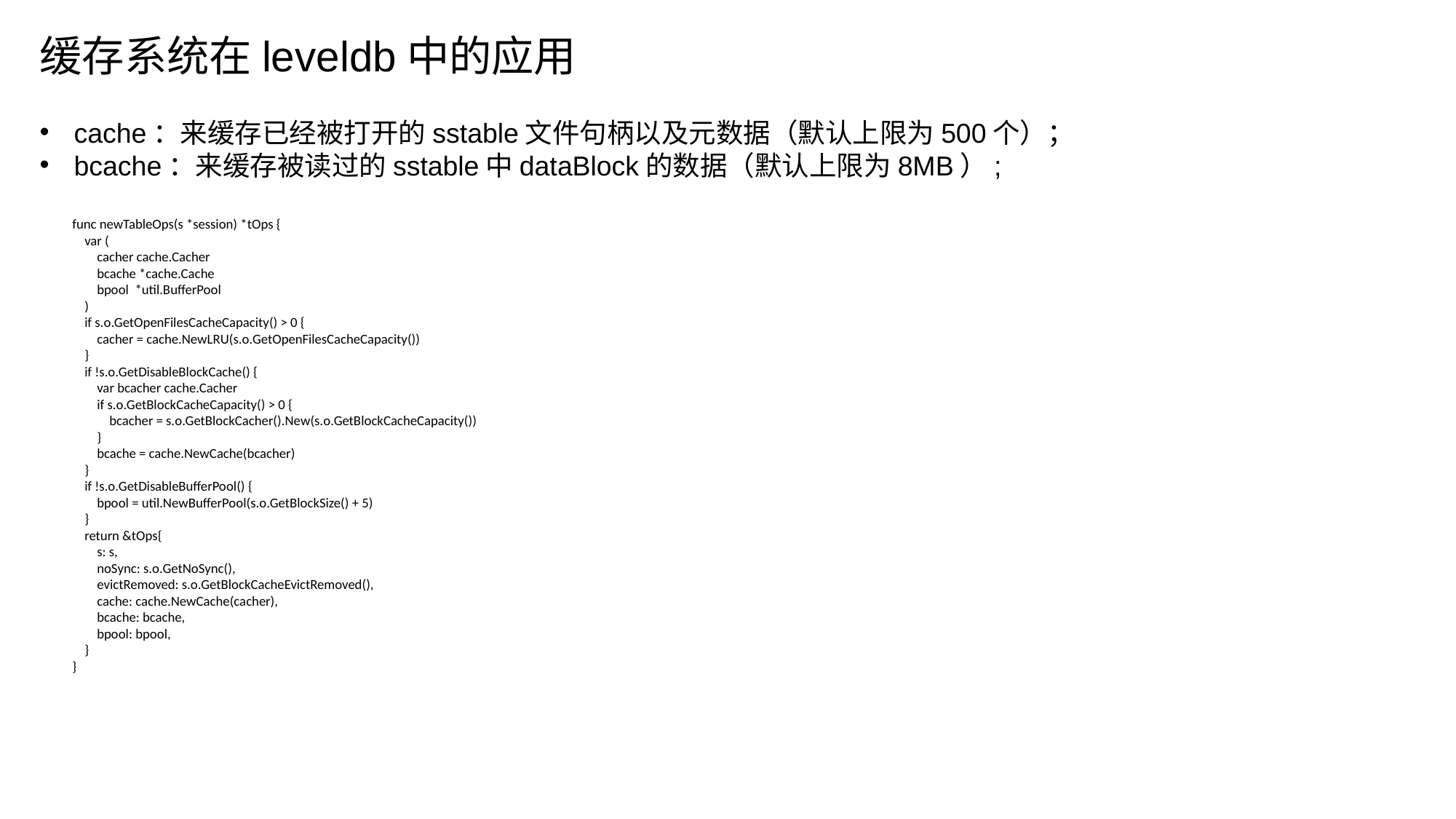

缓存系统在leveldb中的应用
cache：来缓存已经被打开的sstable文件句柄以及元数据（默认上限为500个）；
bcache：来缓存被读过的sstable中dataBlock的数据（默认上限为8MB）;
func newTableOps(s *session) *tOps {
    var (
        cacher cache.Cacher
        bcache *cache.Cache
        bpool  *util.BufferPool
    )
    if s.o.GetOpenFilesCacheCapacity() > 0 {
        cacher = cache.NewLRU(s.o.GetOpenFilesCacheCapacity())
    }
    if !s.o.GetDisableBlockCache() {
        var bcacher cache.Cacher
        if s.o.GetBlockCacheCapacity() > 0 {
            bcacher = s.o.GetBlockCacher().New(s.o.GetBlockCacheCapacity())
        }
        bcache = cache.NewCache(bcacher)
    }
    if !s.o.GetDisableBufferPool() {
        bpool = util.NewBufferPool(s.o.GetBlockSize() + 5)
    }
    return &tOps{
        s: s,
        noSync: s.o.GetNoSync(),
        evictRemoved: s.o.GetBlockCacheEvictRemoved(),
        cache: cache.NewCache(cacher),
        bcache: bcache,
        bpool: bpool,
    }
}